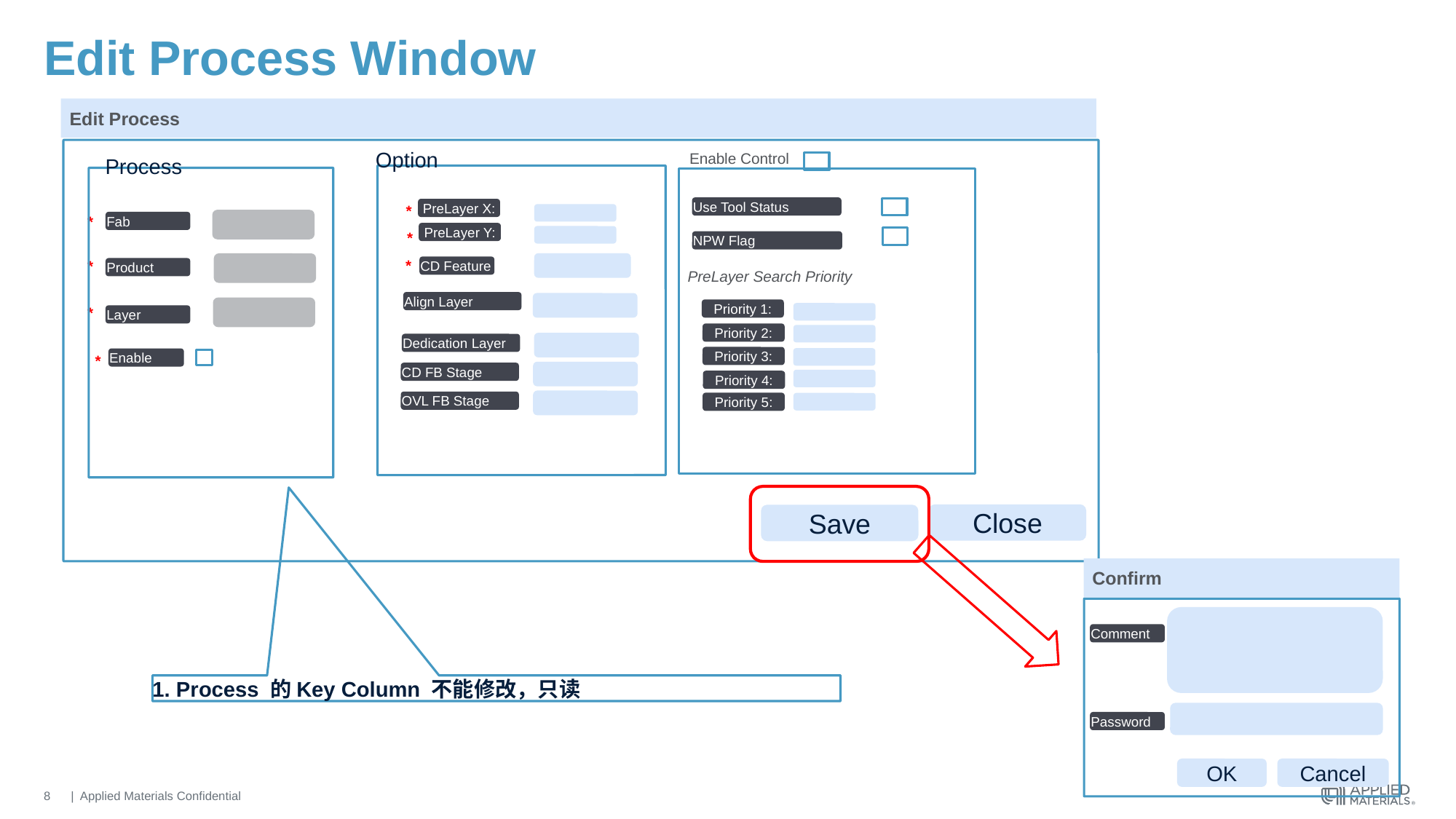

# Edit Process Window
Edit Process

Enable Control
Option
Process

*
Use Tool Status

PreLayer X:

*

Fab
PreLayer Y:
*

NPW Flag
*
*

CD Feature
Product
PreLayer Search Priority
Align Layer

*
Priority 1:

Layer
Priority 2:

Dedication Layer
*
Priority 3:

Enable

CD FB Stage

Priority 4:

OVL FB Stage
Priority 5:

Close
Save
Confirm

Comment

Password
OK
Cancel

1. Process 的Key Column 不能修改，只读
8